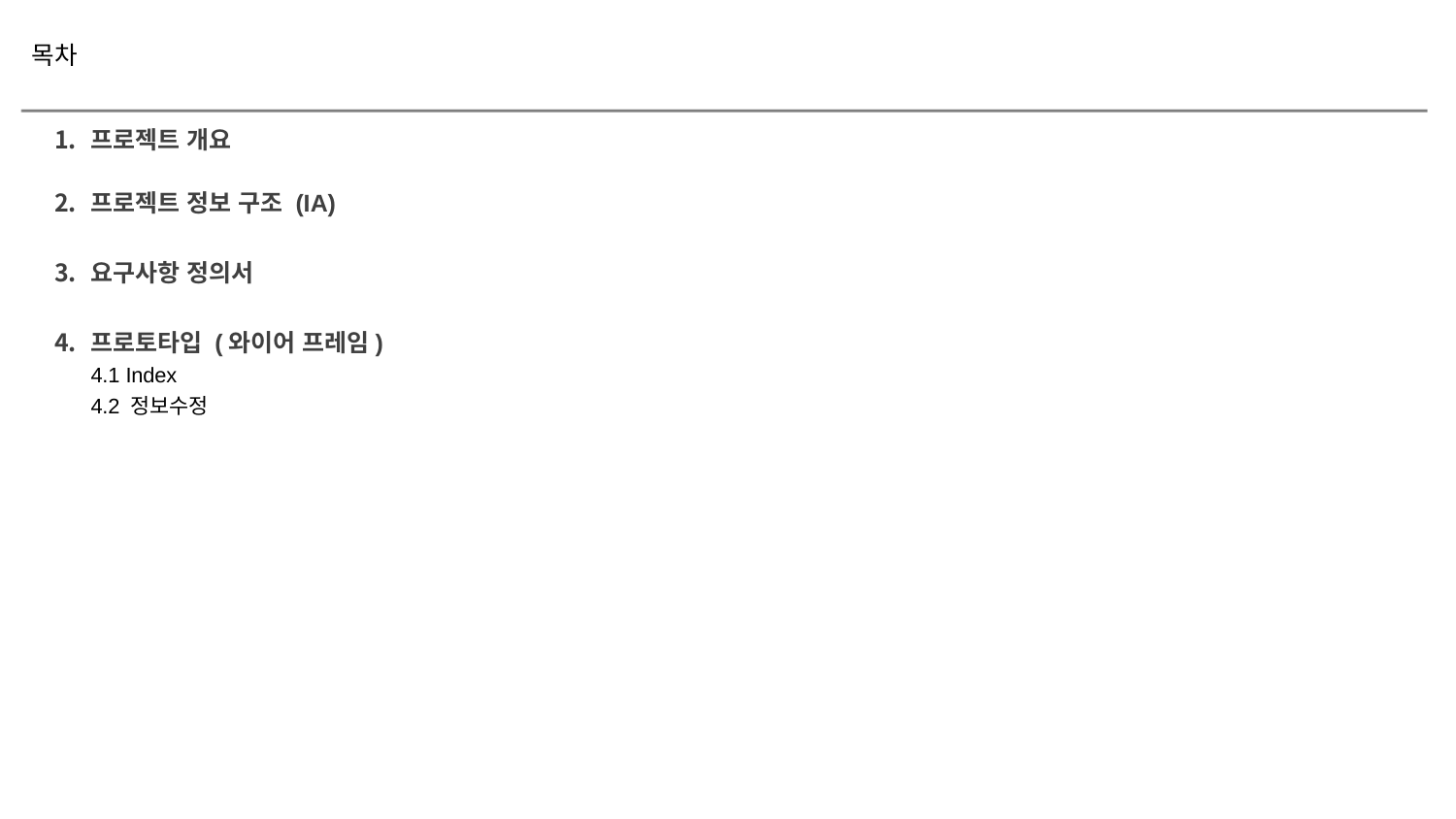

3
# 목차
프로젝트 개요
프로젝트 정보 구조 (IA)
요구사항 정의서
프로토타입 (와이어 프레임)
4.1 Index
4.2 정보수정